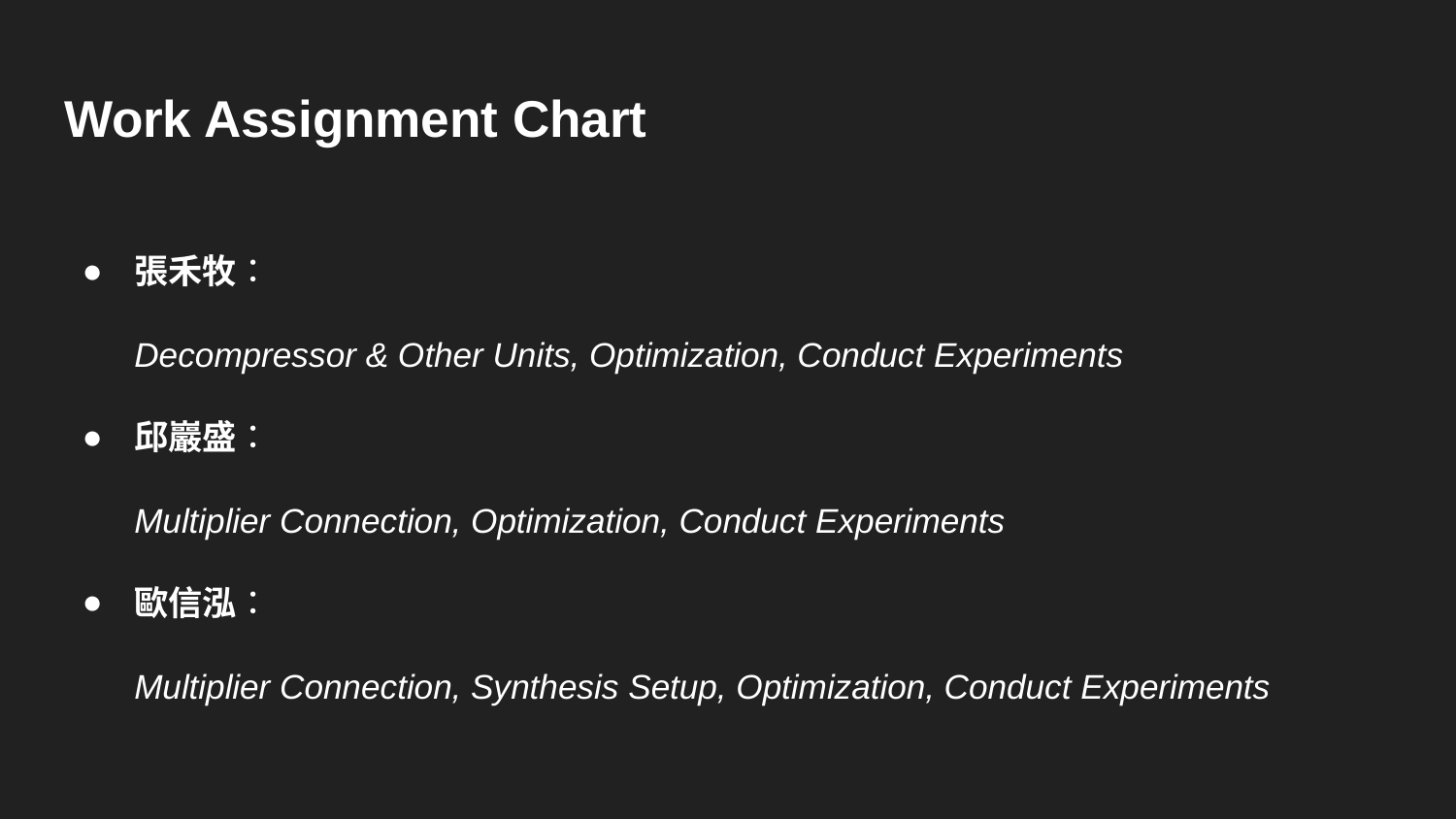

# Work Assignment Chart
張禾牧：
Decompressor & Other Units, Optimization, Conduct Experiments
邱巖盛：
Multiplier Connection, Optimization, Conduct Experiments
歐信泓：
Multiplier Connection, Synthesis Setup, Optimization, Conduct Experiments